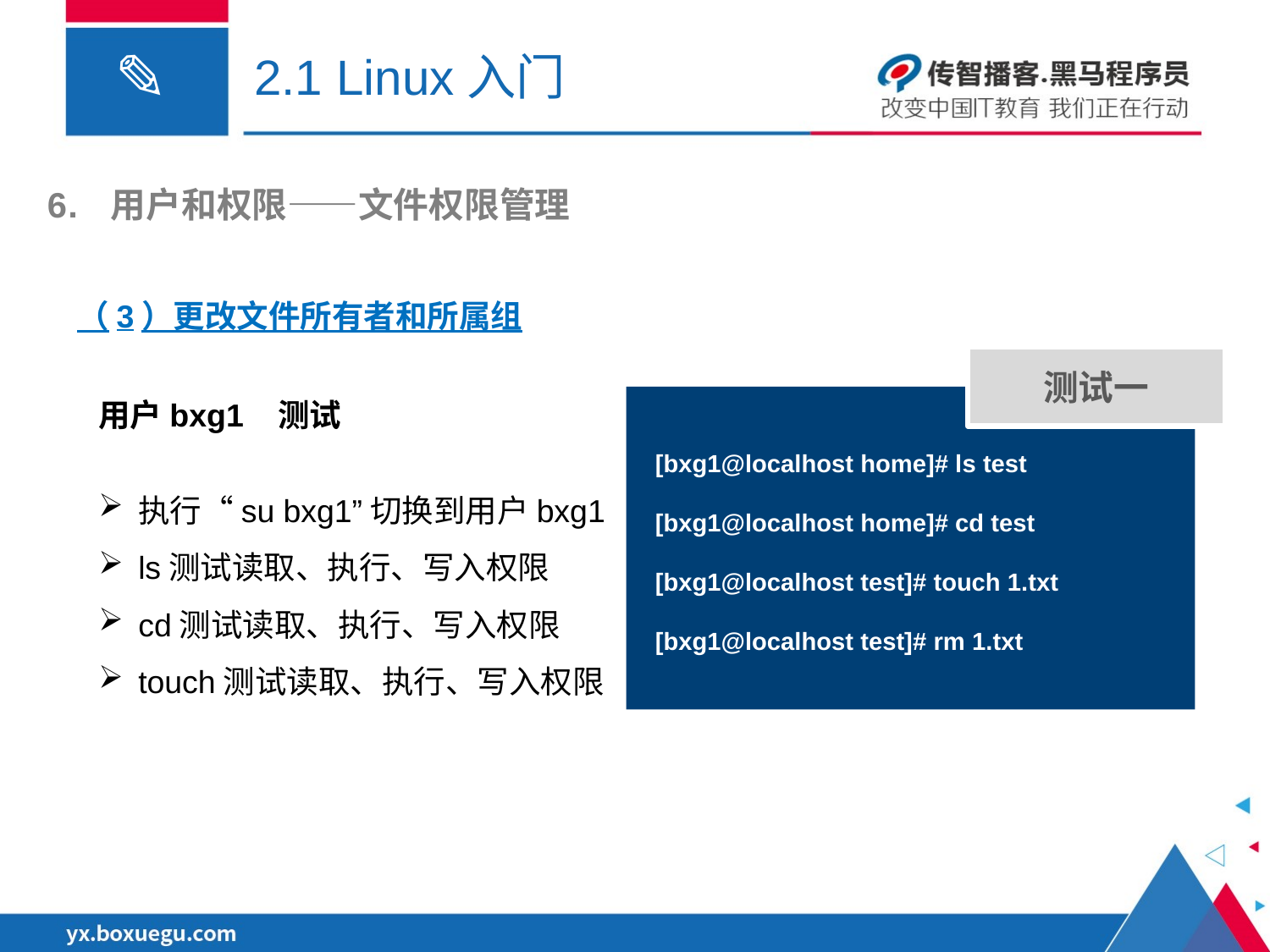

# 2.1 Linux入门
用户和权限——文件权限管理
（3）更改文件所有者和所属组
测试一

[bxg1@localhost home]# ls test
[bxg1@localhost home]# cd test
[bxg1@localhost test]# touch 1.txt
[bxg1@localhost test]# rm 1.txt
用户bxg1   测试

执行“su bxg1”切换到用户bxg1
ls测试读取、执行、写入权限
cd测试读取、执行、写入权限
touch测试读取、执行、写入权限